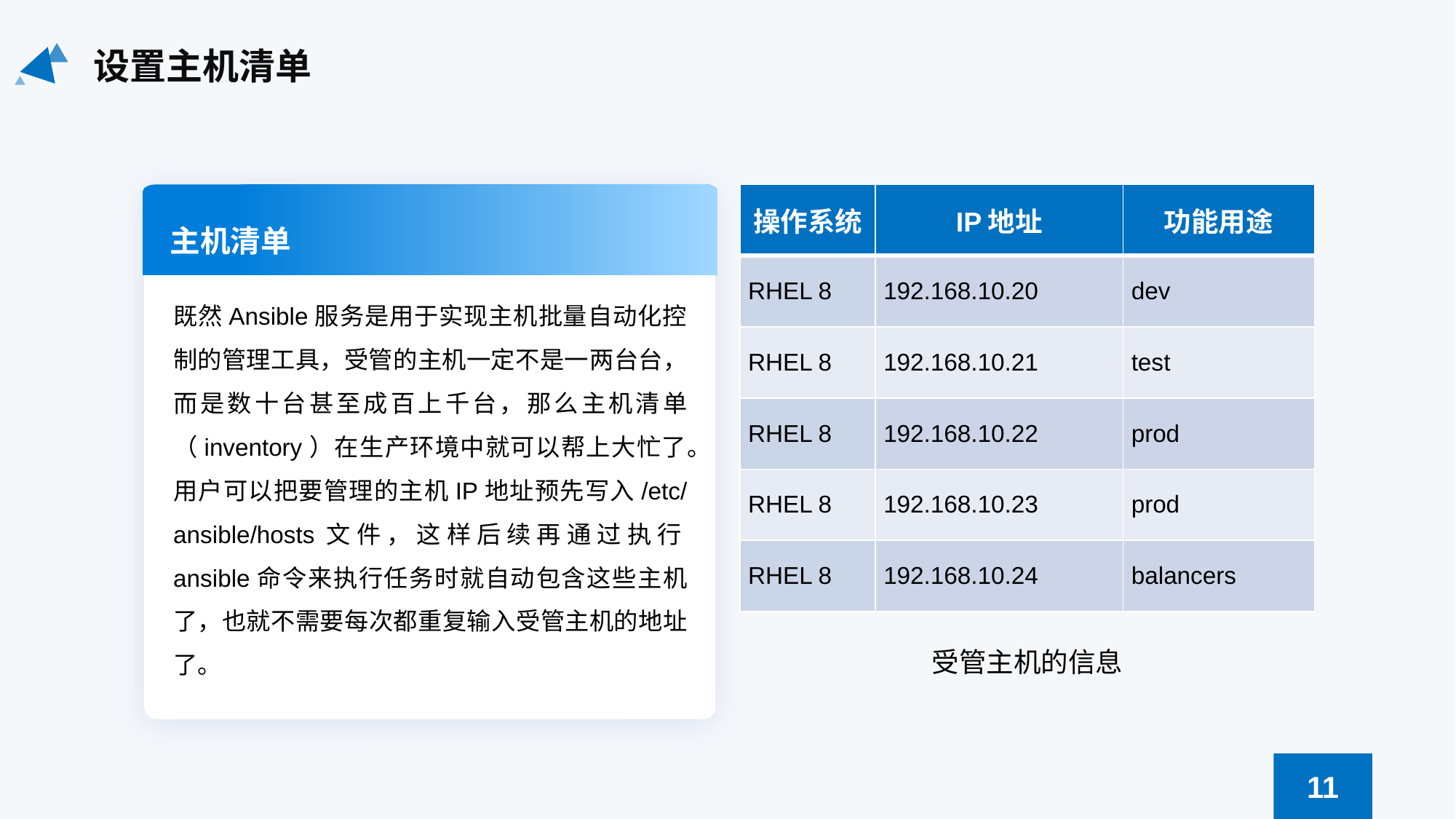

设置主机清单

| 操作系统 | IP地址 | 功能用途 |
| --- | --- | --- |
| RHEL 8 | 192.168.10.20 | dev |
| RHEL 8 | 192.168.10.21 | test |
| RHEL 8 | 192.168.10.22 | prod |
| RHEL 8 | 192.168.10.23 | prod |
| RHEL 8 | 192.168.10.24 | balancers |

主机清单
既然Ansible服务是用于实现主机批量自动化控制的管理工具，受管的主机一定不是一两台台，而是数十台甚至成百上千台，那么主机清单（inventory）在生产环境中就可以帮上大忙了。用户可以把要管理的主机IP地址预先写入/etc/ansible/hosts文件，这样后续再通过执行ansible命令来执行任务时就自动包含这些主机了，也就不需要每次都重复输入受管主机的地址了。
受管主机的信息

11